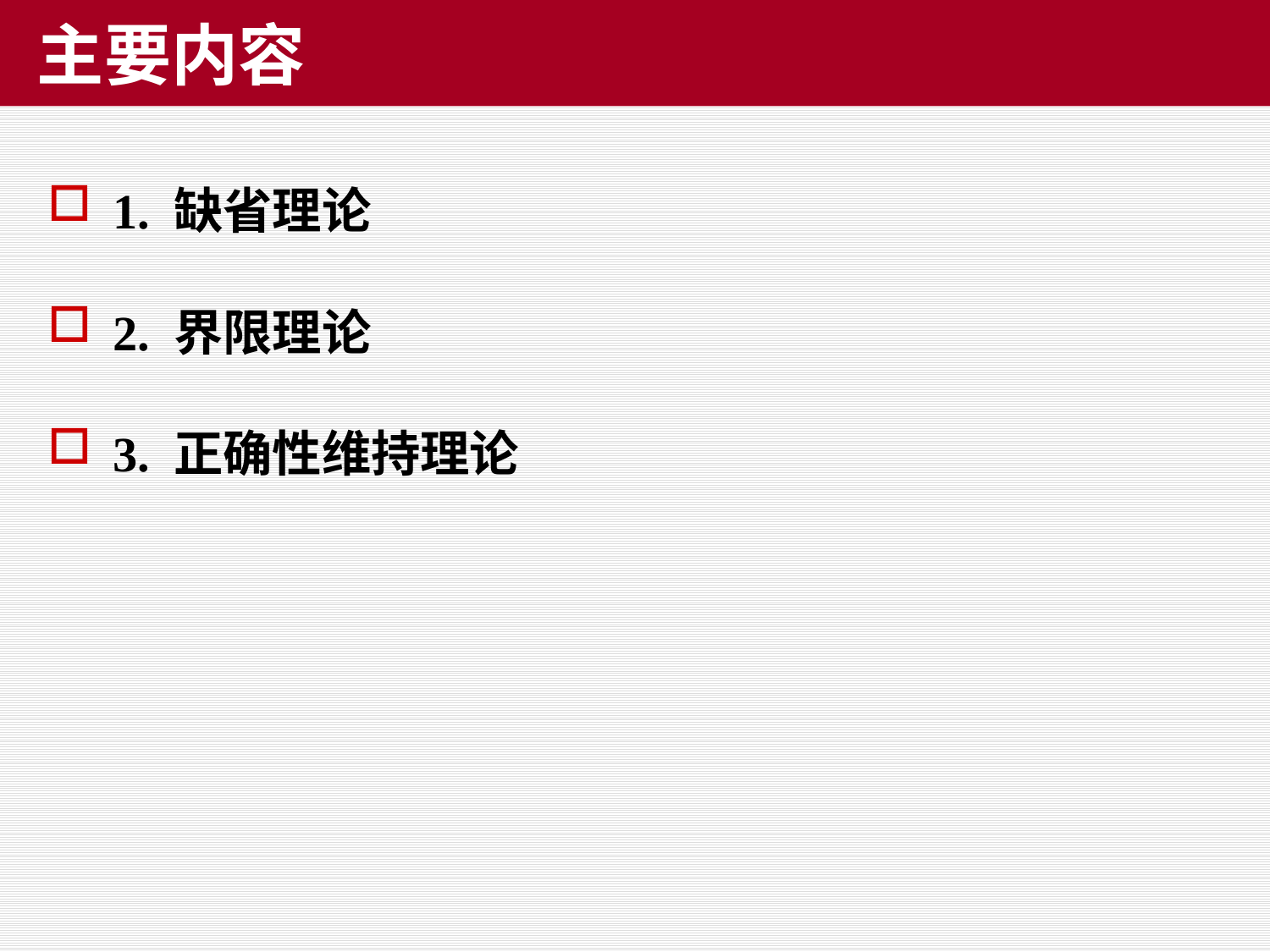

# 主要内容
1. 缺省理论
2. 界限理论
3. 正确性维持理论